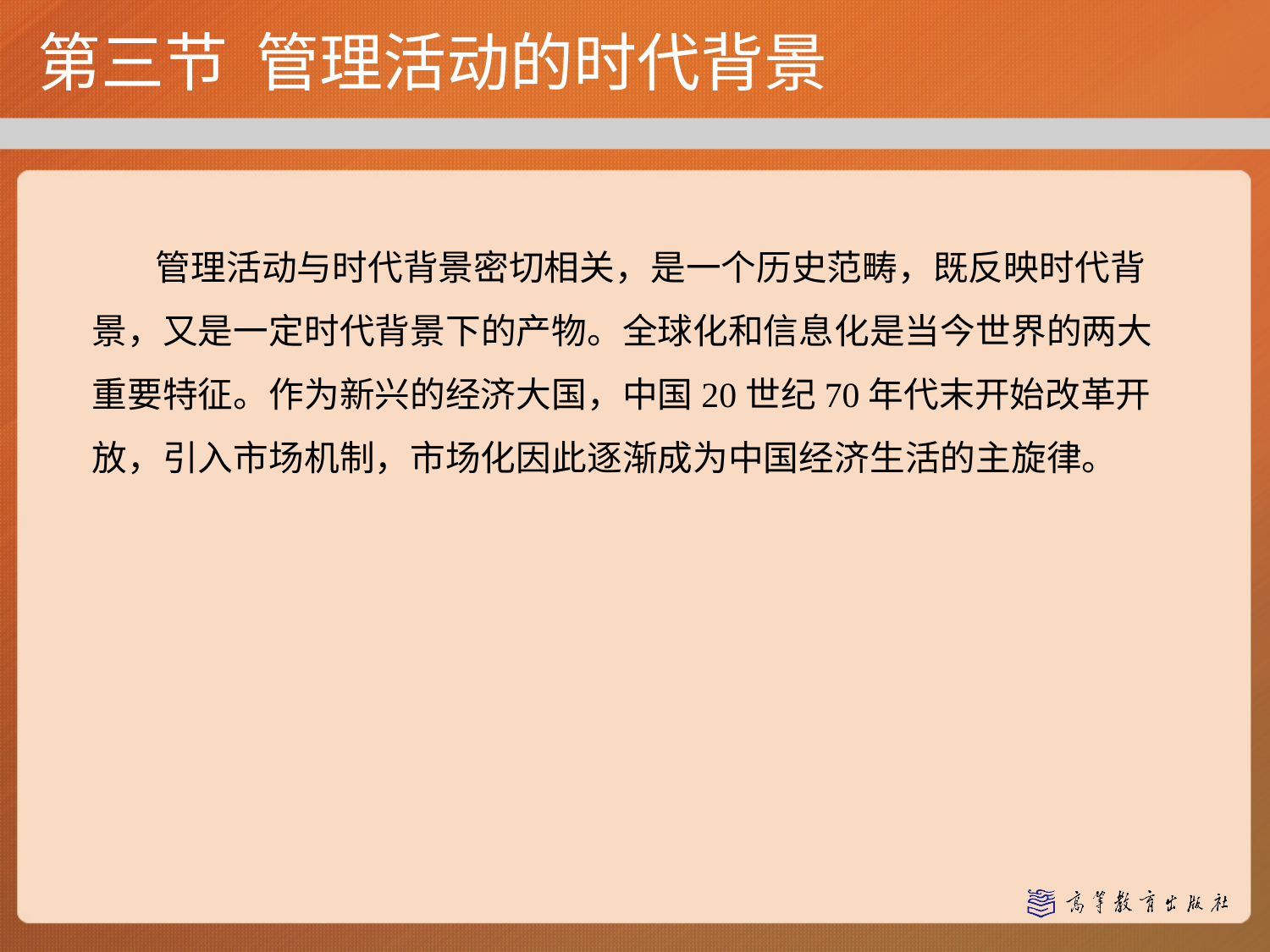

第三节  管理活动的时代背景
管理活动与时代背景密切相关，是一个历史范畴，既反映时代背景，又是一定时代背景下的产物。全球化和信息化是当今世界的两大重要特征。作为新兴的经济大国，中国20世纪70年代末开始改革开放，引入市场机制，市场化因此逐渐成为中国经济生活的主旋律。